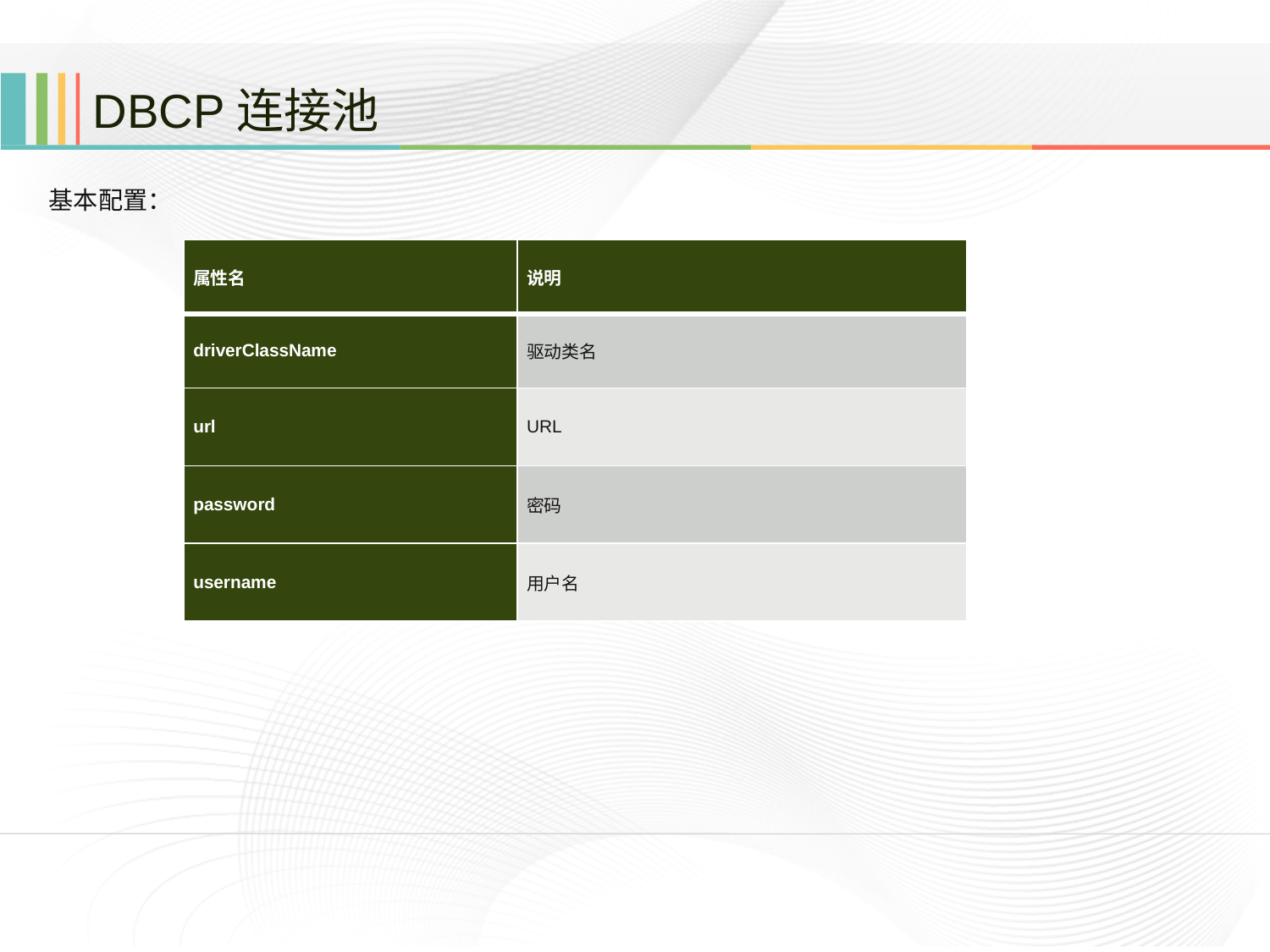

DBCP连接池

基本配置：
| 属性名 | 说明 |
| --- | --- |
| driverClassName | 驱动类名 |
| url | URL |
| password | 密码 |
| username | 用户名 |